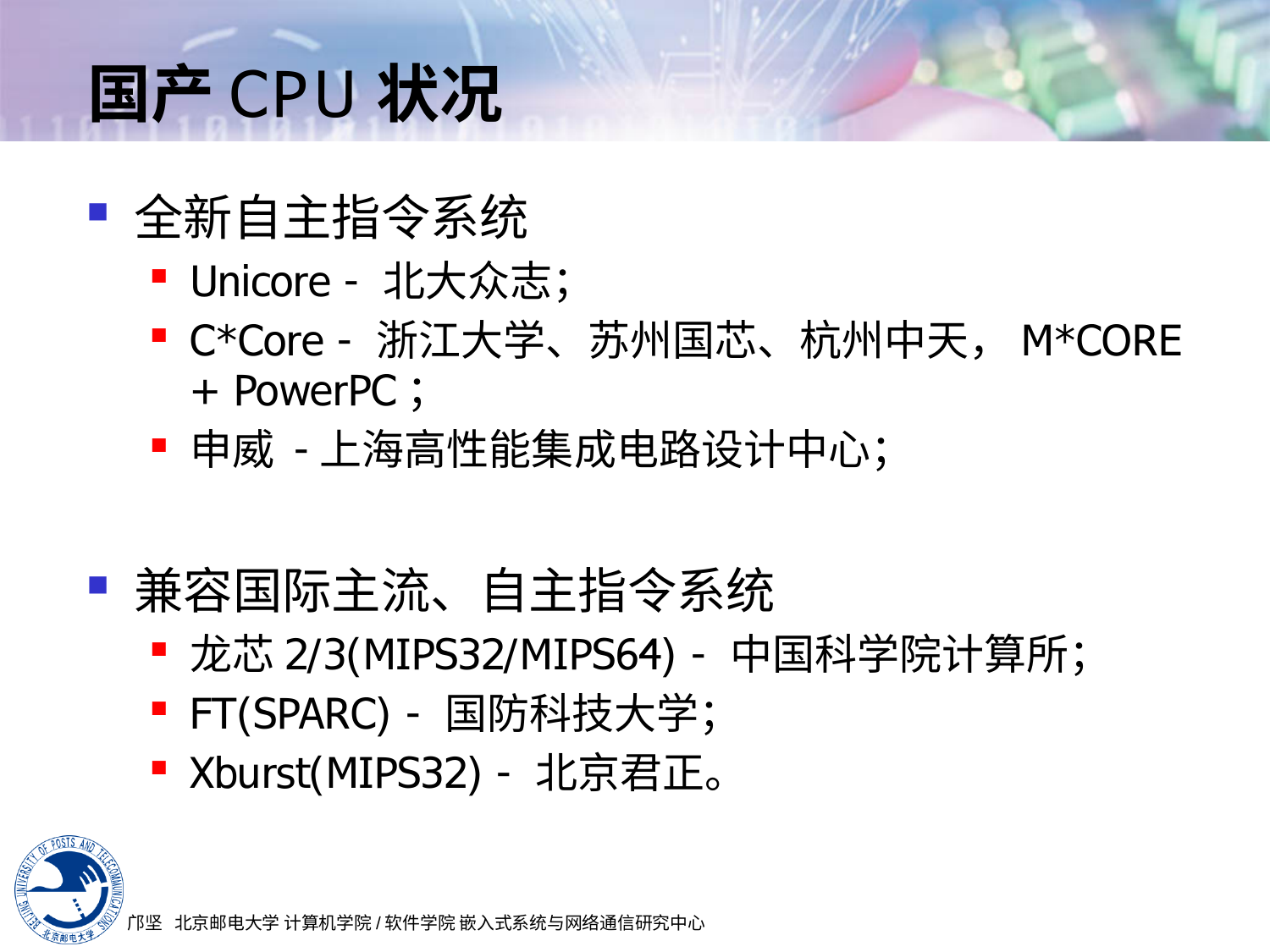

# 国产CPU状况
全新自主指令系统
Unicore - 北大众志；
C*Core - 浙江大学、苏州国芯、杭州中天，M*CORE + PowerPC；
申威 -上海高性能集成电路设计中心；

兼容国际主流、自主指令系统
龙芯2/3(MIPS32/MIPS64) - 中国科学院计算所；
FT(SPARC) - 国防科技大学；
Xburst(MIPS32) - 北京君正。